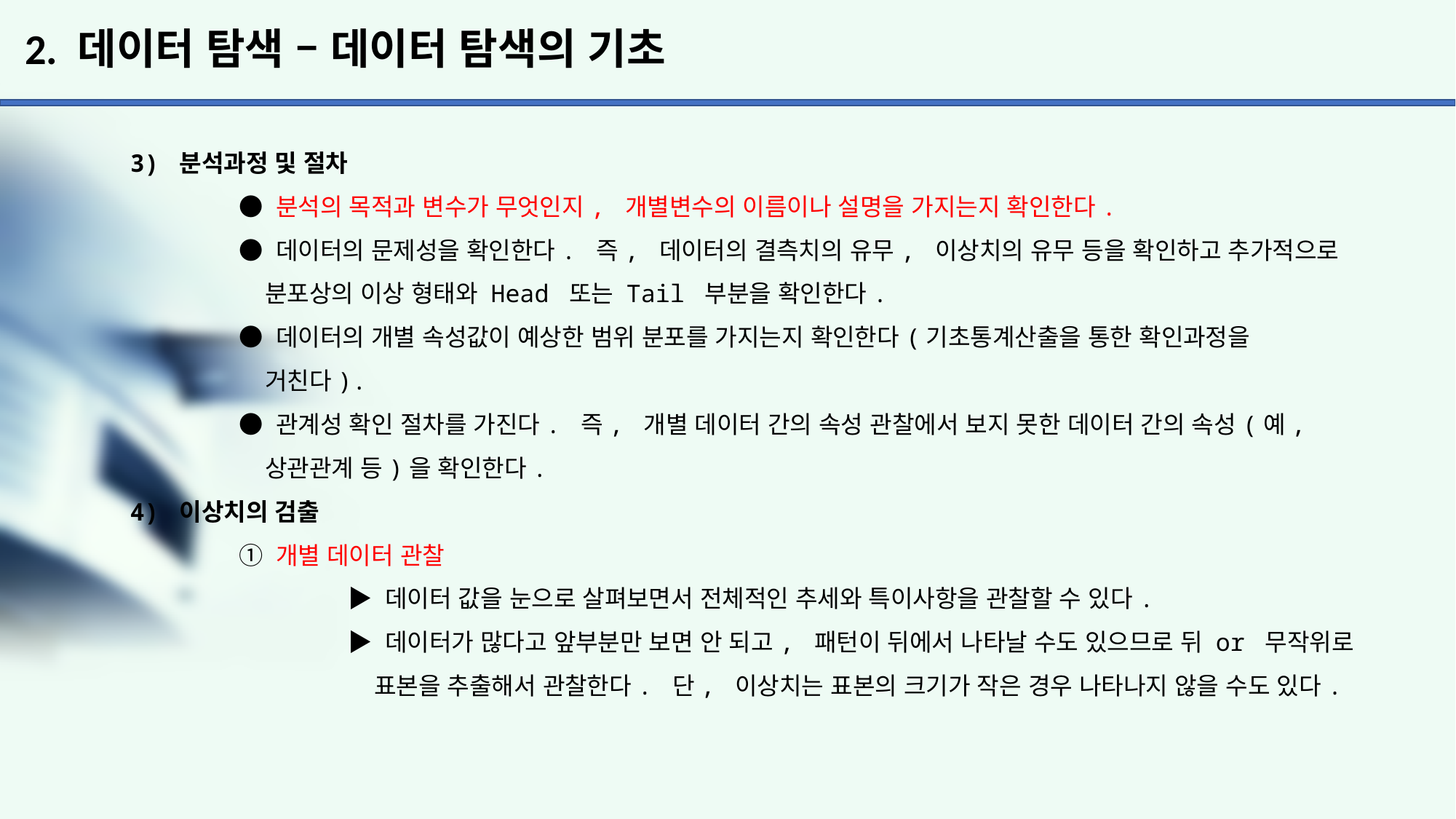

# 2. 데이터 탐색 – 데이터 탐색의 기초
3) 분석과정 및 절차
	● 분석의 목적과 변수가 무엇인지, 개별변수의 이름이나 설명을 가지는지 확인한다.
	● 데이터의 문제성을 확인한다. 즉, 데이터의 결측치의 유무, 이상치의 유무 등을 확인하고 추가적으로
	   분포상의 이상 형태와 Head 또는 Tail 부분을 확인한다.
	● 데이터의 개별 속성값이 예상한 범위 분포를 가지는지 확인한다(기초통계산출을 통한 확인과정을
	   거친다).
	● 관계성 확인 절차를 가진다. 즉, 개별 데이터 간의 속성 관찰에서 보지 못한 데이터 간의 속성(예,
	   상관관계 등)을 확인한다.
4) 이상치의 검출
	① 개별 데이터 관찰
		▶ 데이터 값을 눈으로 살펴보면서 전체적인 추세와 특이사항을 관찰할 수 있다.
		▶ 데이터가 많다고 앞부분만 보면 안 되고, 패턴이 뒤에서 나타날 수도 있으므로 뒤 or 무작위로
		   표본을 추출해서 관찰한다. 단, 이상치는 표본의 크기가 작은 경우 나타나지 않을 수도 있다.